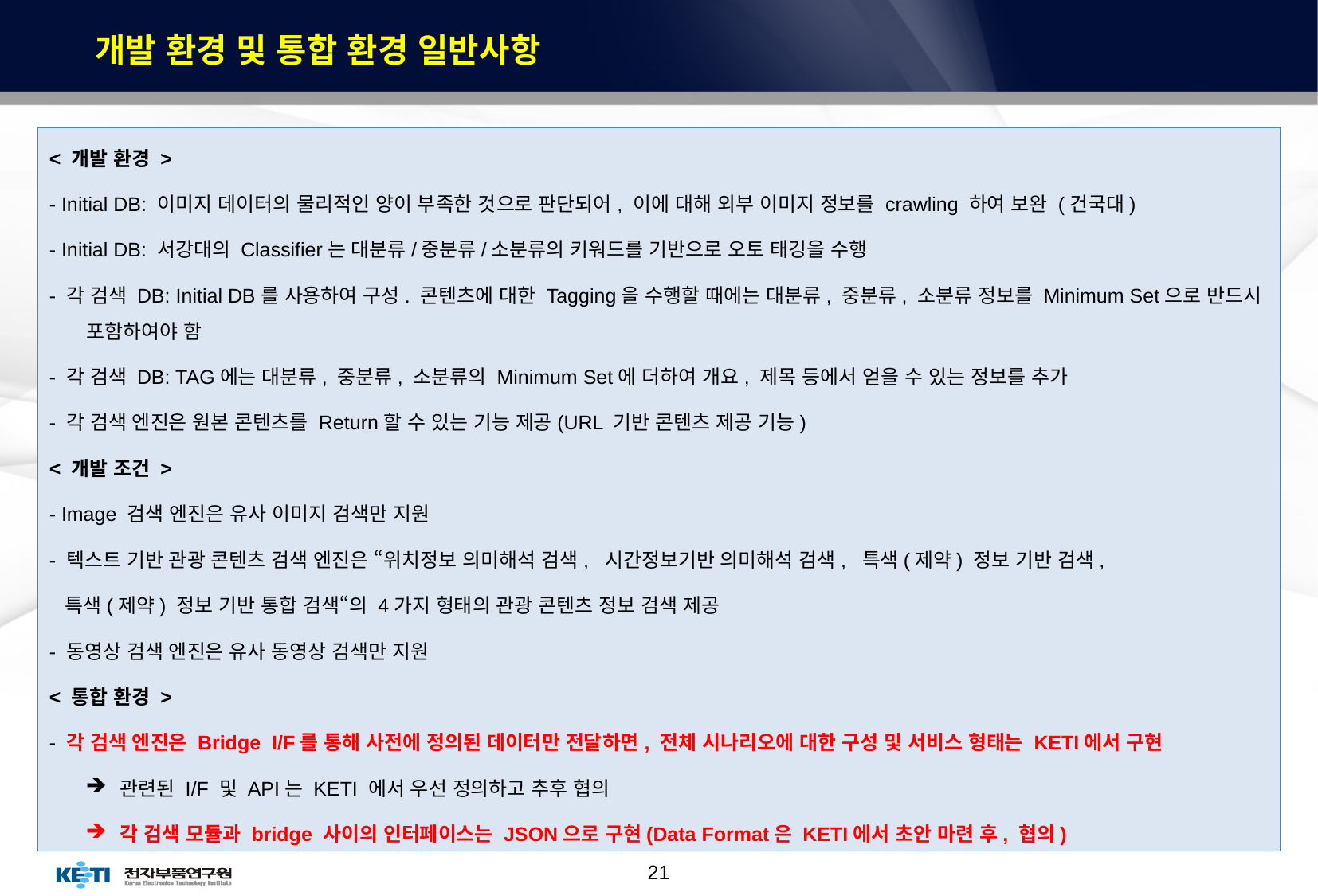

# 개발 환경 및 통합 환경 일반사항
 스마트 자산 관리 시스템을 적용한 관광 정보 검색 서비스
< 개발 환경 >
- Initial DB: 이미지 데이터의 물리적인 양이 부족한 것으로 판단되어, 이에 대해 외부 이미지 정보를 crawling 하여 보완 (건국대)
- Initial DB: 서강대의 Classifier는 대분류/중분류/소분류의 키워드를 기반으로 오토 태깅을 수행
- 각 검색 DB: Initial DB를 사용하여 구성. 콘텐츠에 대한 Tagging을 수행할 때에는 대분류, 중분류, 소분류 정보를 Minimum Set으로 반드시 포함하여야 함
- 각 검색 DB: TAG에는 대분류, 중분류, 소분류의 Minimum Set에 더하여 개요, 제목 등에서 얻을 수 있는 정보를 추가
- 각 검색 엔진은 원본 콘텐츠를 Return할 수 있는 기능 제공(URL 기반 콘텐츠 제공 기능)
< 개발 조건 >
- Image 검색 엔진은 유사 이미지 검색만 지원
- 텍스트 기반 관광 콘텐츠 검색 엔진은 “위치정보 의미해석 검색,  시간정보기반 의미해석 검색,  특색(제약) 정보 기반 검색,
  특색(제약) 정보 기반 통합 검색“의 4가지 형태의 관광 콘텐츠 정보 검색 제공
- 동영상 검색 엔진은 유사 동영상 검색만 지원
< 통합 환경 >
- 각 검색 엔진은 Bridge  I/F를 통해 사전에 정의된 데이터만 전달하면, 전체 시나리오에 대한 구성 및 서비스 형태는 KETI에서 구현
관련된 I/F 및 API는 KETI 에서 우선 정의하고 추후 협의
각 검색 모듈과 bridge 사이의 인터페이스는 JSON으로 구현(Data Format은 KETI에서 초안 마련 후, 협의)